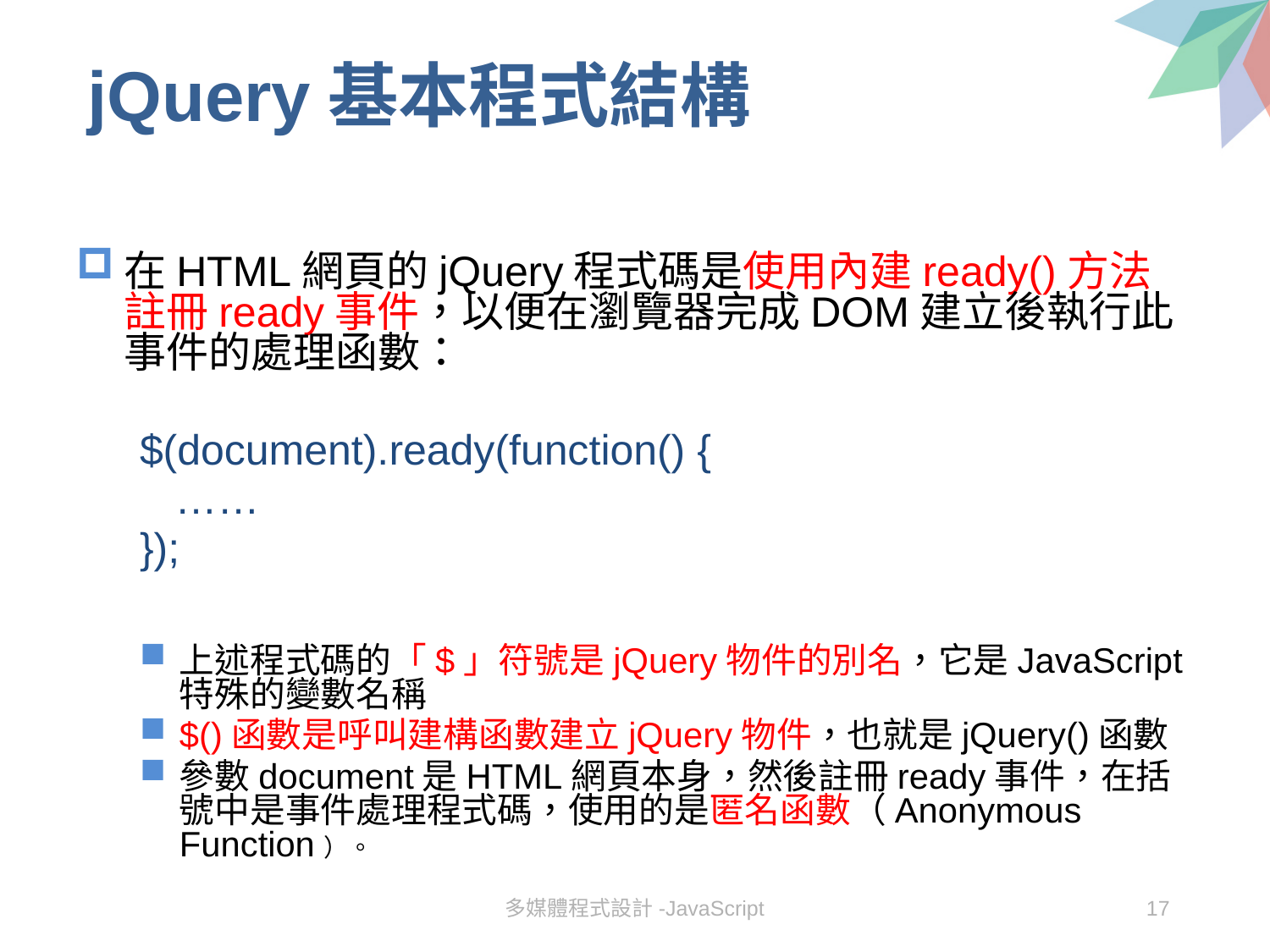

# jQuery基本程式結構
在HTML網頁的jQuery程式碼是使用內建ready()方法註冊ready事件，以便在瀏覽器完成DOM建立後執行此事件的處理函數：

$(document).ready(function() {
   ……
});

上述程式碼的「$」符號是jQuery物件的別名，它是JavaScript特殊的變數名稱
$()函數是呼叫建構函數建立jQuery物件，也就是jQuery()函數
參數document是HTML網頁本身，然後註冊ready事件，在括號中是事件處理程式碼，使用的是匿名函數（Anonymous Function）。
多媒體程式設計-JavaScript
17